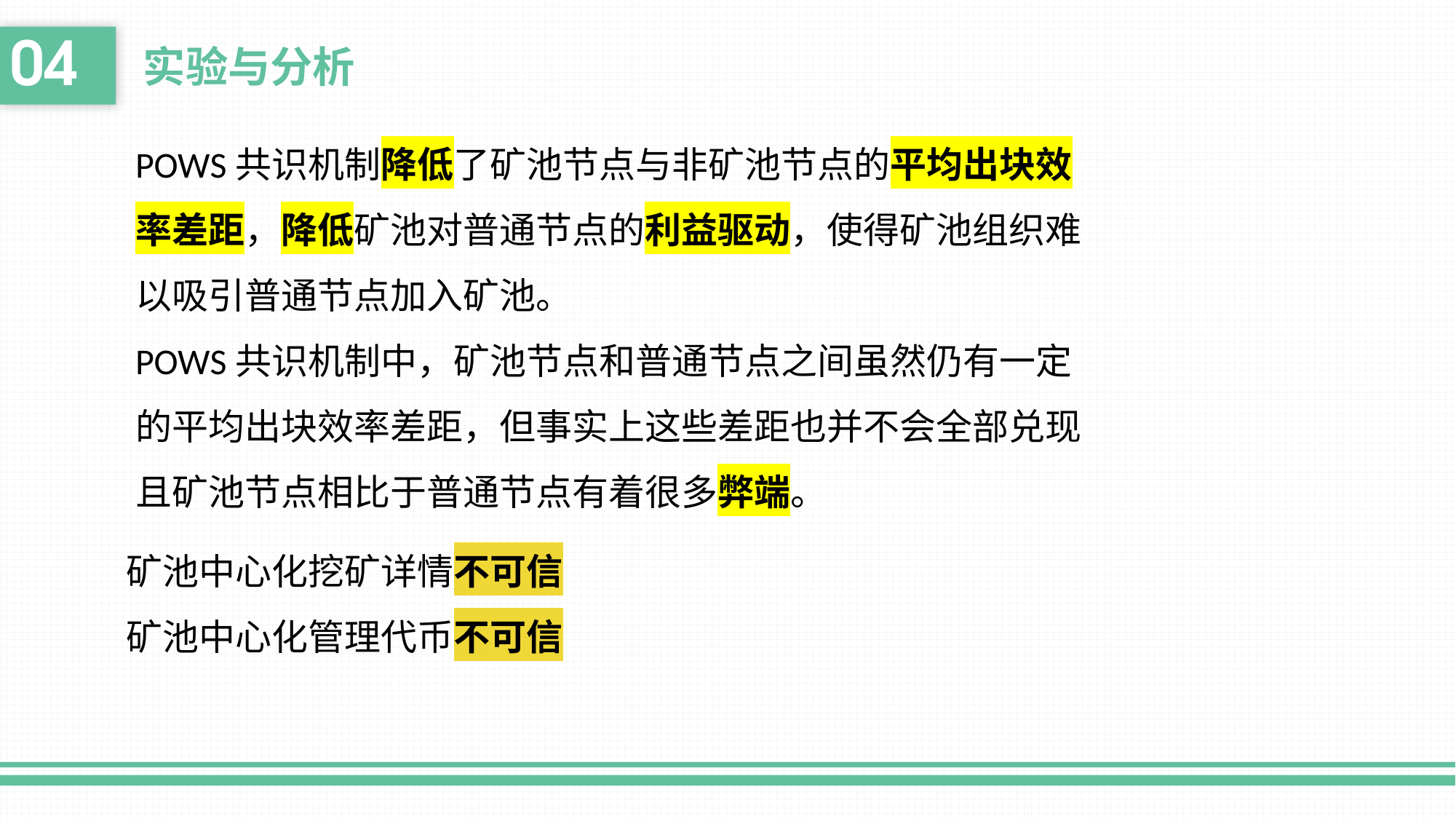

04
实验与分析
POWS共识机制降低了矿池节点与非矿池节点的平均出块效率差距，降低矿池对普通节点的利益驱动，使得矿池组织难以吸引普通节点加入矿池。
POWS共识机制中，矿池节点和普通节点之间虽然仍有一定的平均出块效率差距，但事实上这些差距也并不会全部兑现且矿池节点相比于普通节点有着很多弊端。
矿池中心化挖矿详情不可信
矿池中心化管理代币不可信